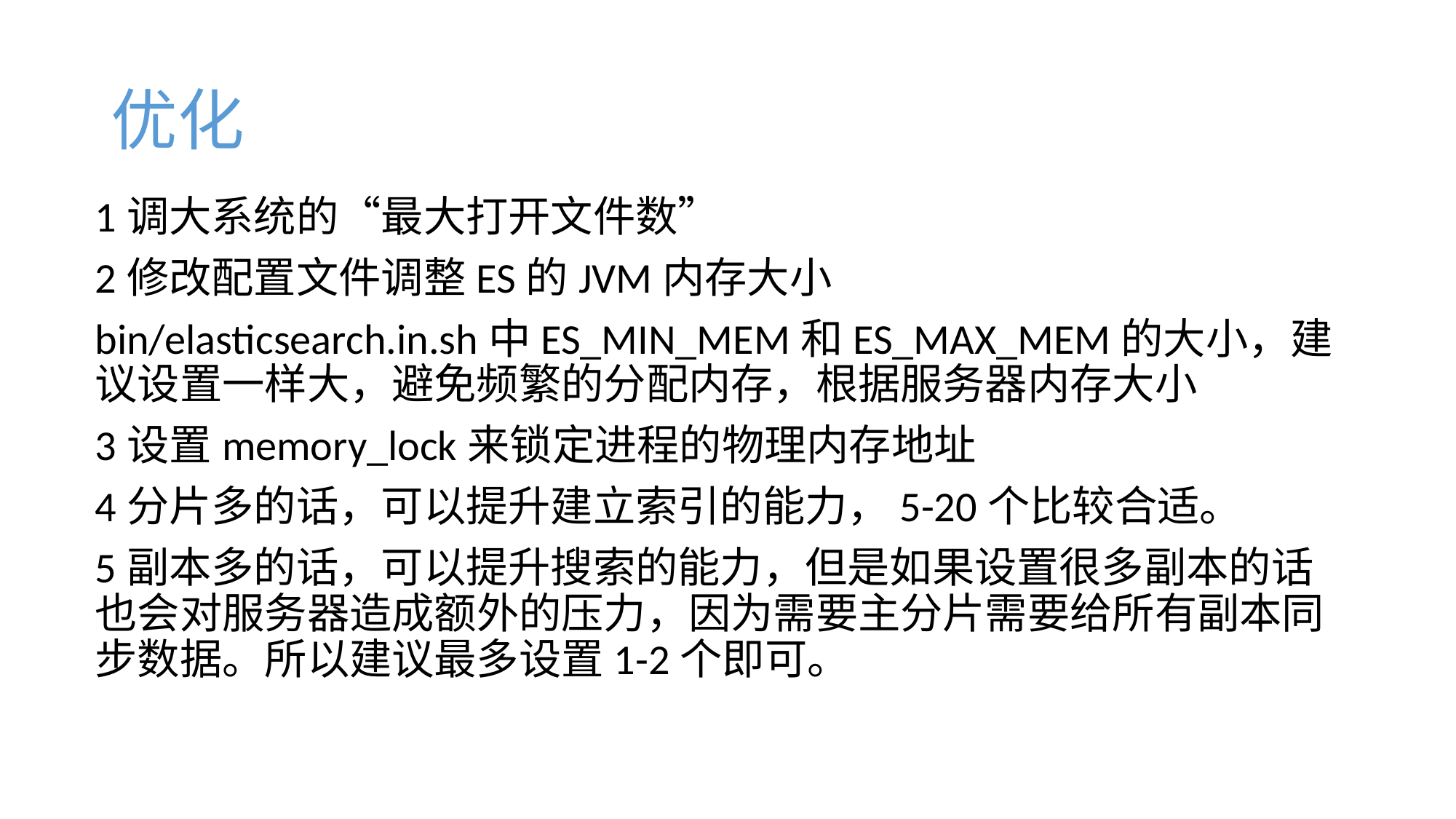

# 优化
1调大系统的“最大打开文件数”
2修改配置文件调整ES的JVM内存大小
bin/elasticsearch.in.sh中ES_MIN_MEM和ES_MAX_MEM的大小，建议设置一样大，避免频繁的分配内存，根据服务器内存大小
3设置memory_lock来锁定进程的物理内存地址
4分片多的话，可以提升建立索引的能力，5-20个比较合适。
5副本多的话，可以提升搜索的能力，但是如果设置很多副本的话也会对服务器造成额外的压力，因为需要主分片需要给所有副本同步数据。所以建议最多设置1-2个即可。